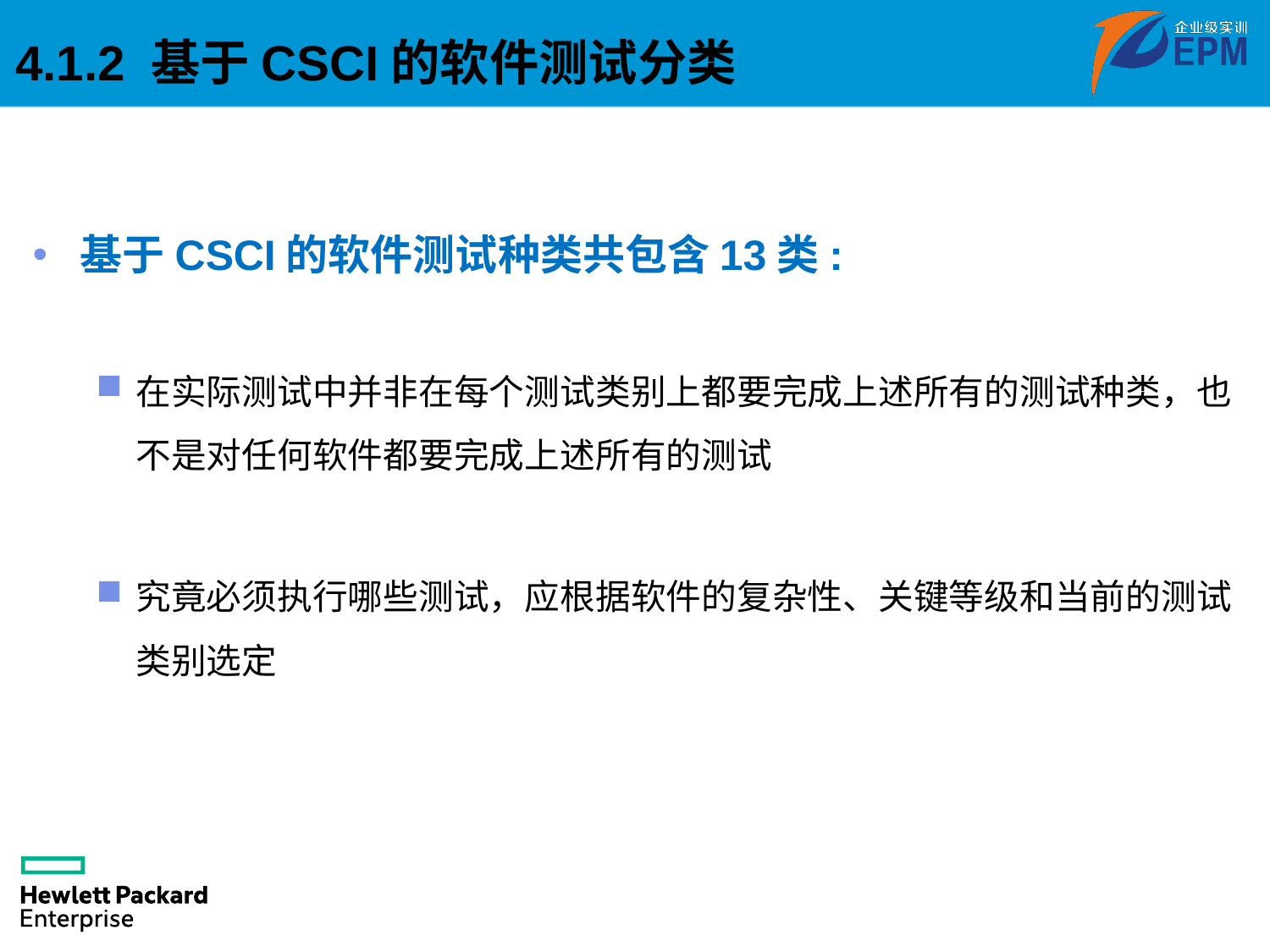

4.1.2 基于CSCI的软件测试分类

基于CSCI的软件测试种类共包含13类:

在实际测试中并非在每个测试类别上都要完成上述所有的测试种类，也不是对任何软件都要完成上述所有的测试

究竟必须执行哪些测试，应根据软件的复杂性、关键等级和当前的测试类别选定